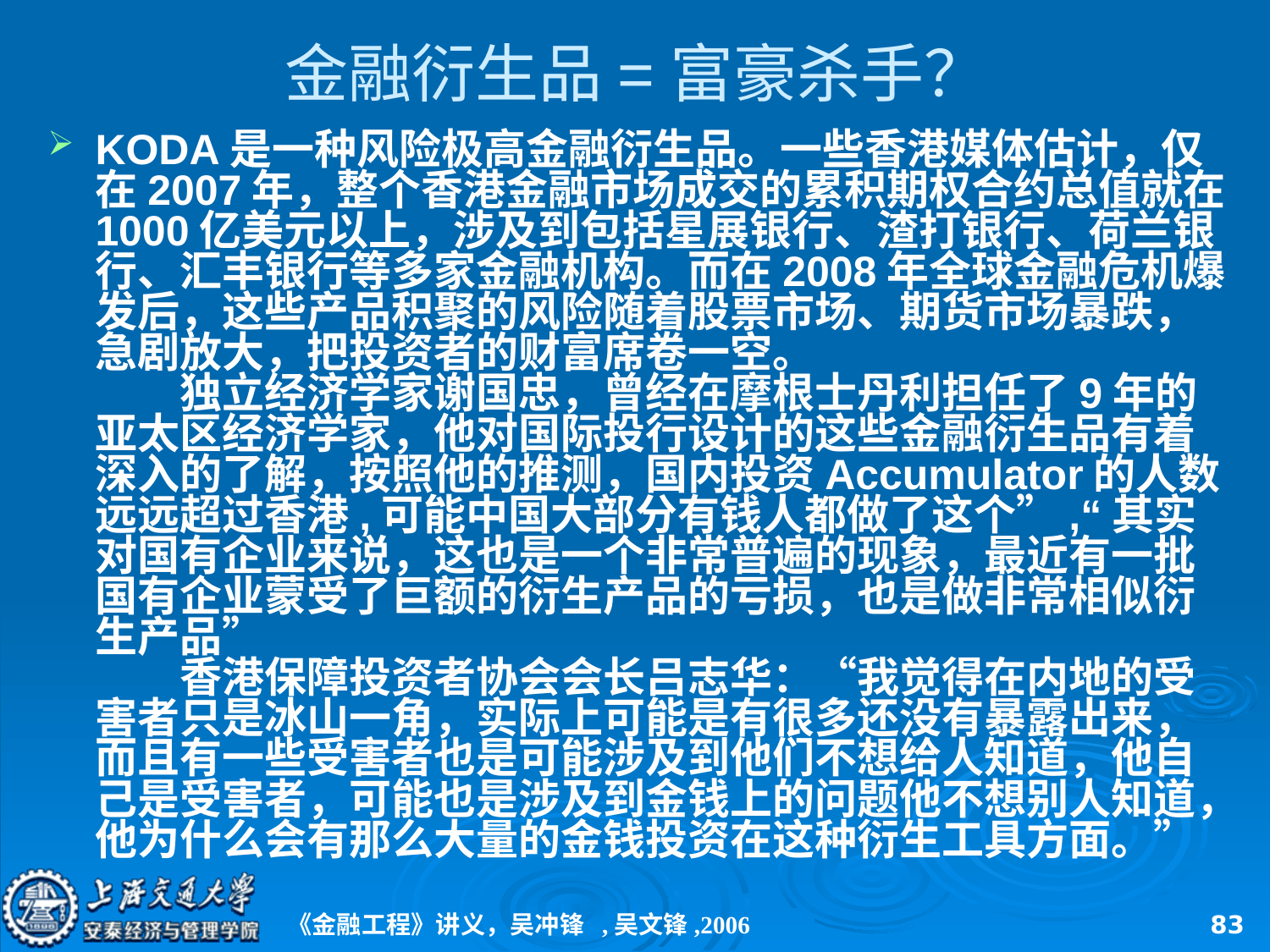

# 金融衍生品=富豪杀手？
KODA是一种风险极高金融衍生品。一些香港媒体估计，仅在2007年，整个香港金融市场成交的累积期权合约总值就在1000亿美元以上，涉及到包括星展银行、渣打银行、荷兰银行、汇丰银行等多家金融机构。而在2008年全球金融危机爆发后，这些产品积聚的风险随着股票市场、期货市场暴跌，急剧放大，把投资者的财富席卷一空。
　　独立经济学家谢国忠，曾经在摩根士丹利担任了9年的亚太区经济学家，他对国际投行设计的这些金融衍生品有着深入的了解，按照他的推测，国内投资Accumulator的人数远远超过香港,可能中国大部分有钱人都做了这个”,“其实对国有企业来说，这也是一个非常普遍的现象，最近有一批国有企业蒙受了巨额的衍生产品的亏损，也是做非常相似衍生产品”
　　香港保障投资者协会会长吕志华：“我觉得在内地的受害者只是冰山一角，实际上可能是有很多还没有暴露出来，而且有一些受害者也是可能涉及到他们不想给人知道，他自己是受害者，可能也是涉及到金钱上的问题他不想别人知道，他为什么会有那么大量的金钱投资在这种衍生工具方面。”